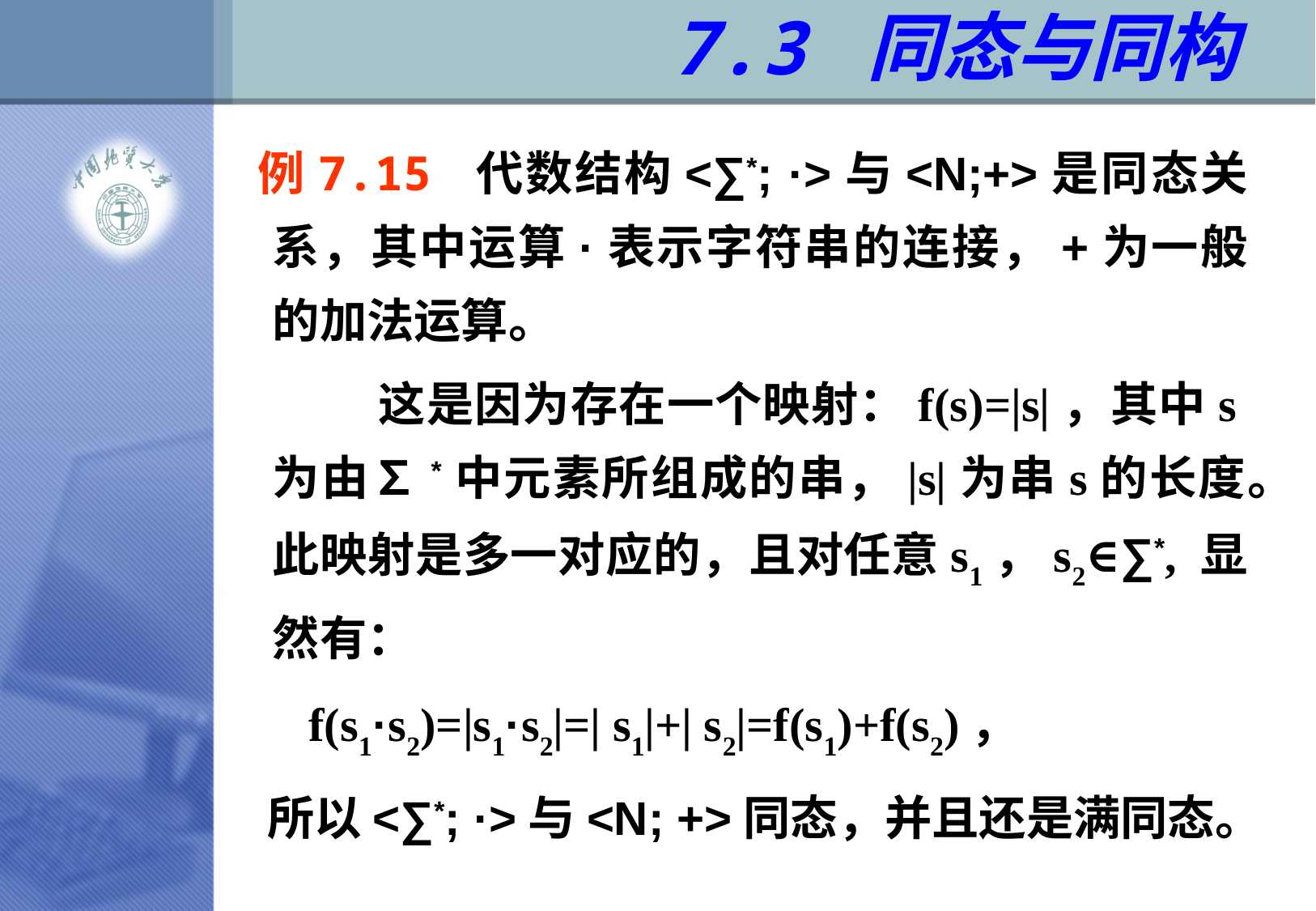

# 7.3 同态与同构
    例7.15 代数结构<∑*; ·>与<N;+>是同态关系，其中运算·表示字符串的连接，+为一般的加法运算。
               这是因为存在一个映射：f(s)=|s|，其中s为由∑*中元素所组成的串，|s|为串s的长度。此映射是多一对应的，且对任意s1，s2∈∑*, 显然有：
         f(s1·s2)=|s1·s2|=| s1|+| s2|=f(s1)+f(s2)，
      所以<∑*; ·>与<N; +>同态，并且还是满同态。